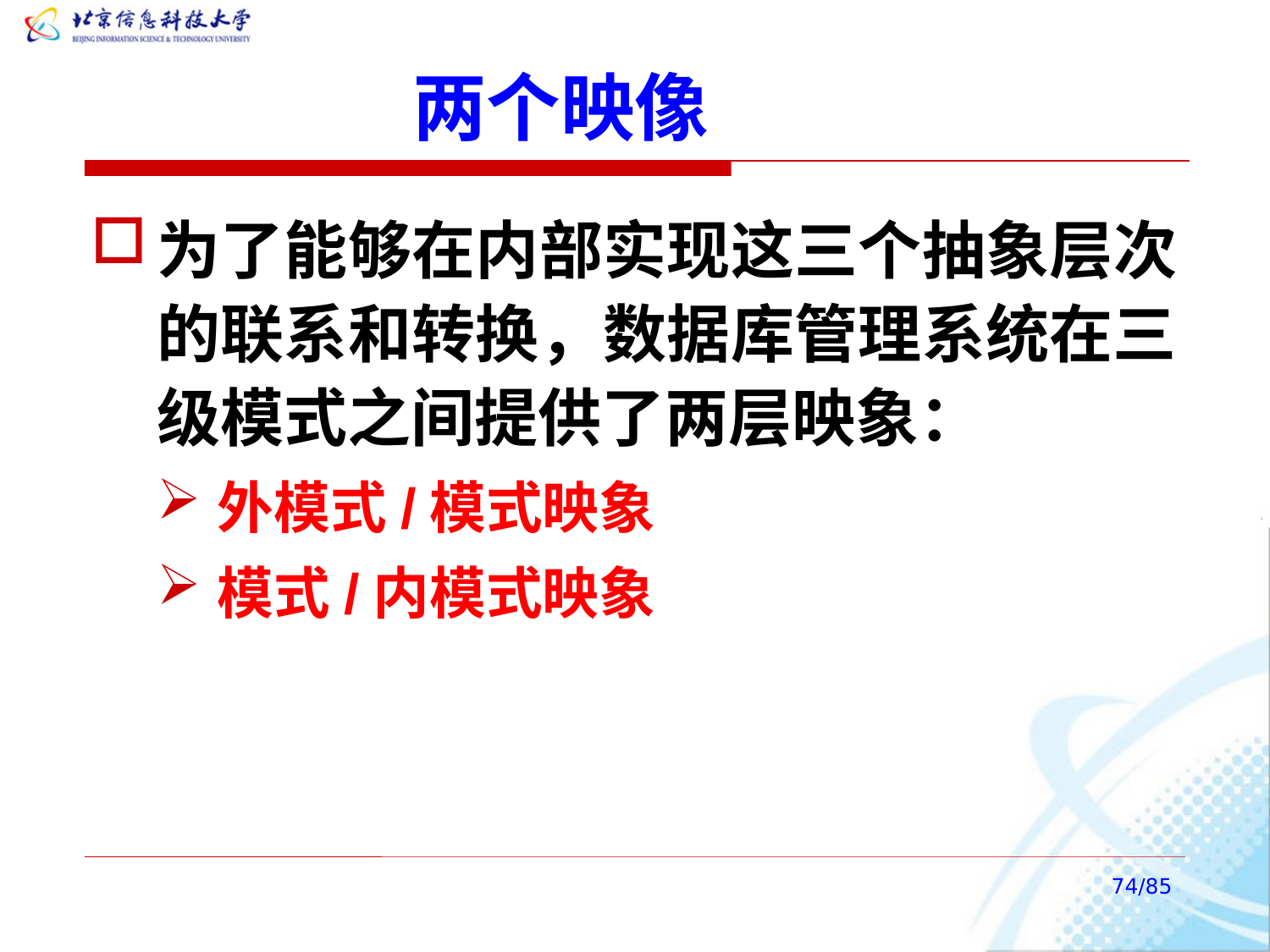

# 两个映像
为了能够在内部实现这三个抽象层次的联系和转换，数据库管理系统在三级模式之间提供了两层映象：
外模式/模式映象
模式/内模式映象

74/85